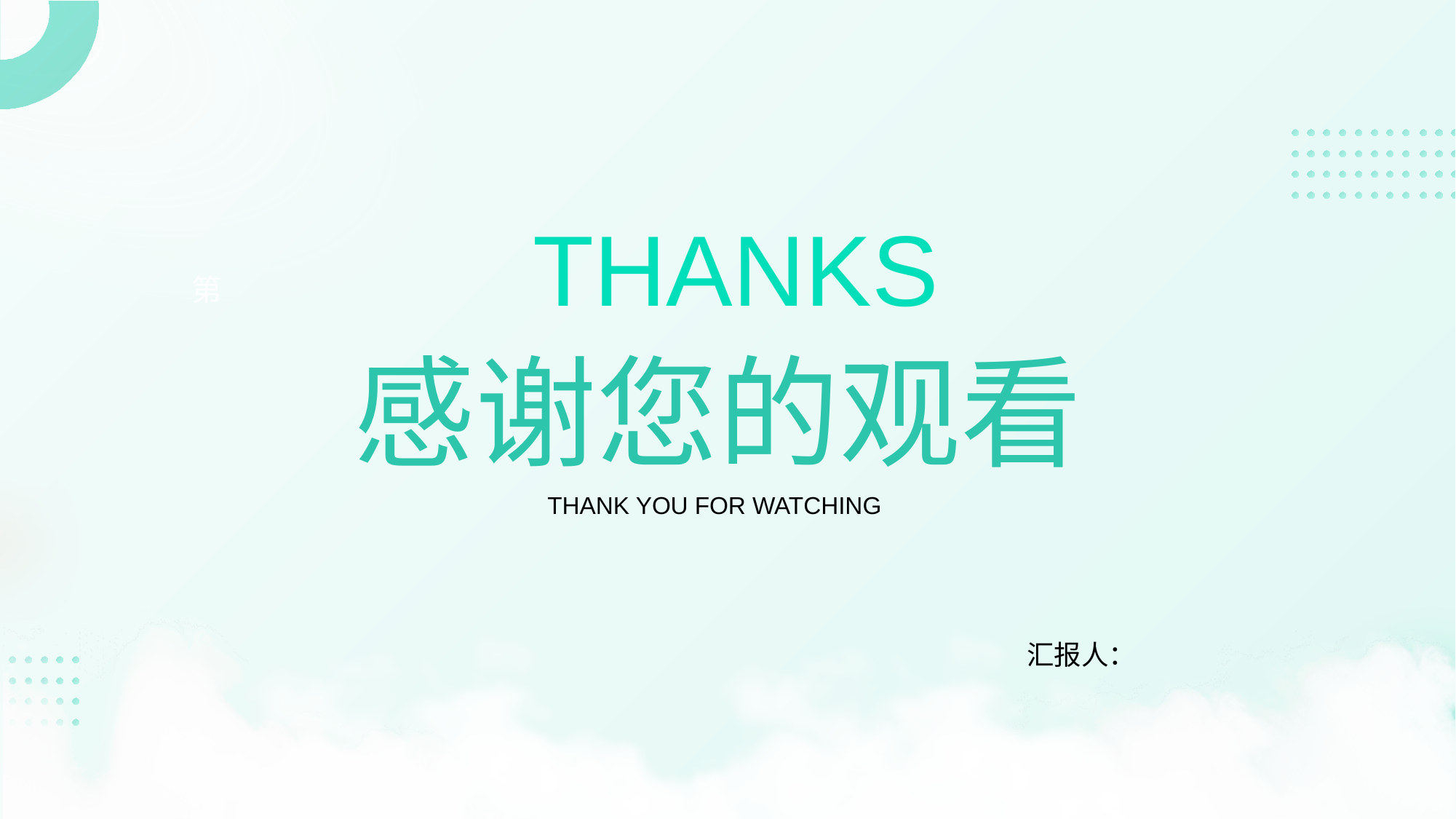

THANKS
第
感谢您的观看
THANK YOU FOR WATCHING

汇报人：